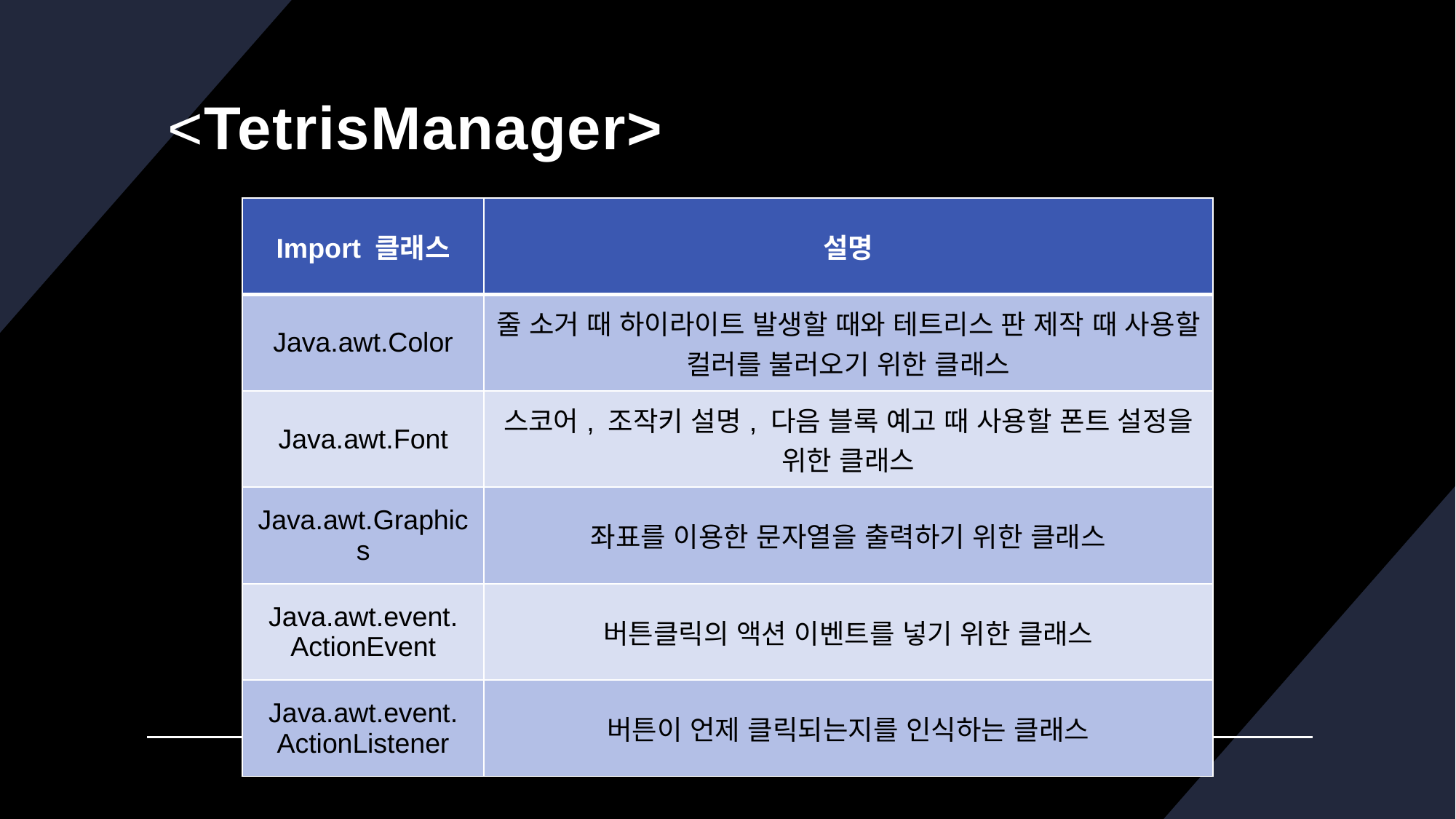

# <TetrisManager>
| Import 클래스 | 설명 |
| --- | --- |
| Java.awt.Color | 줄 소거 때 하이라이트 발생할 때와 테트리스 판 제작 때 사용할 컬러를 불러오기 위한 클래스 |
| Java.awt.Font | 스코어, 조작키 설명, 다음 블록 예고 때 사용할 폰트 설정을 위한 클래스 |
| Java.awt.Graphics | 좌표를 이용한 문자열을 출력하기 위한 클래스 |
| Java.awt.event. ActionEvent | 버튼클릭의 액션 이벤트를 넣기 위한 클래스 |
| Java.awt.event. ActionListener | 버튼이 언제 클릭되는지를 인식하는 클래스 |